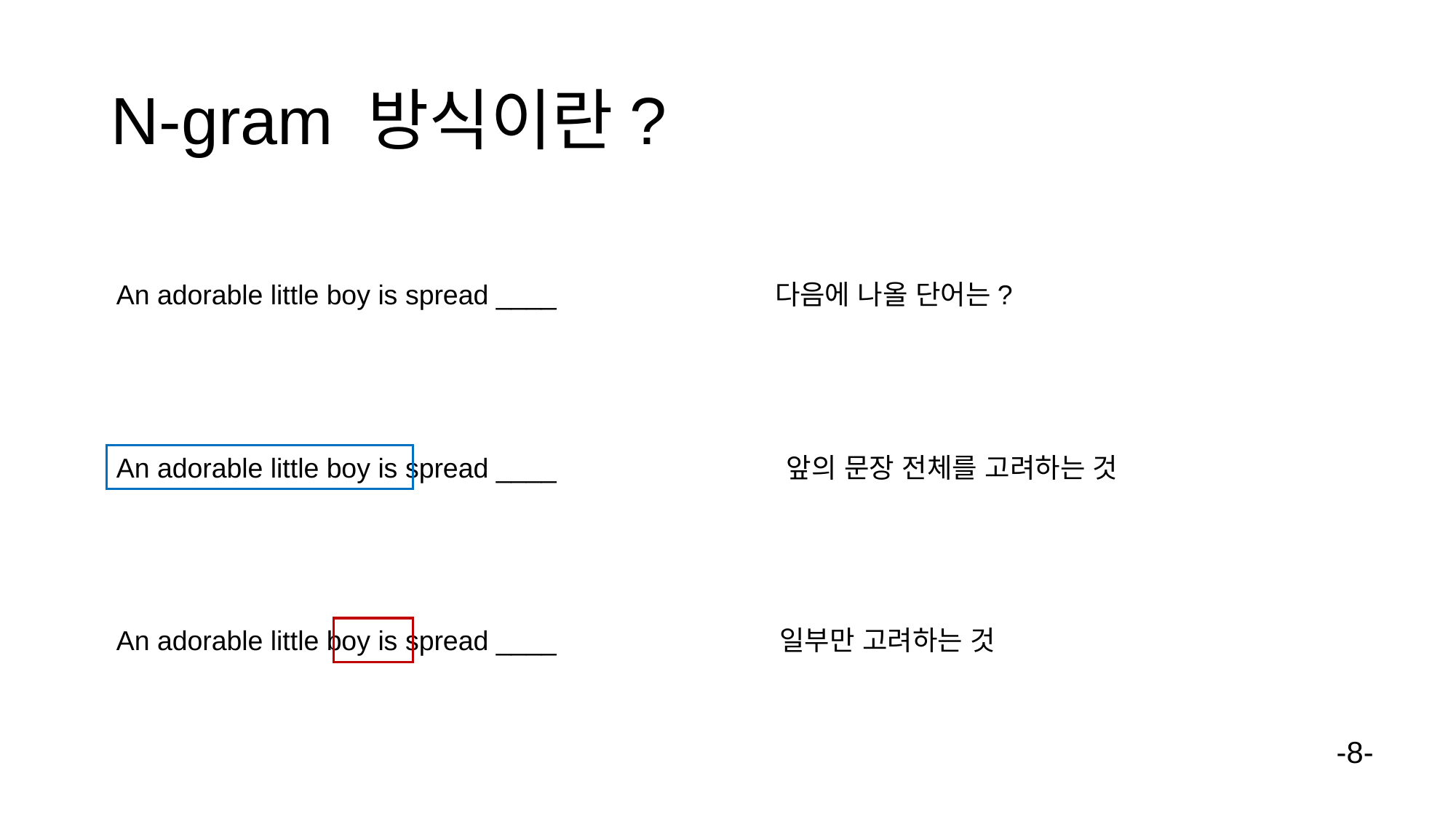

# N-gram 방식이란?
An adorable little boy is spread ____
다음에 나올 단어는?
앞의 문장 전체를 고려하는 것
An adorable little boy is spread ____

일부만 고려하는 것
An adorable little boy is spread ____
-8-